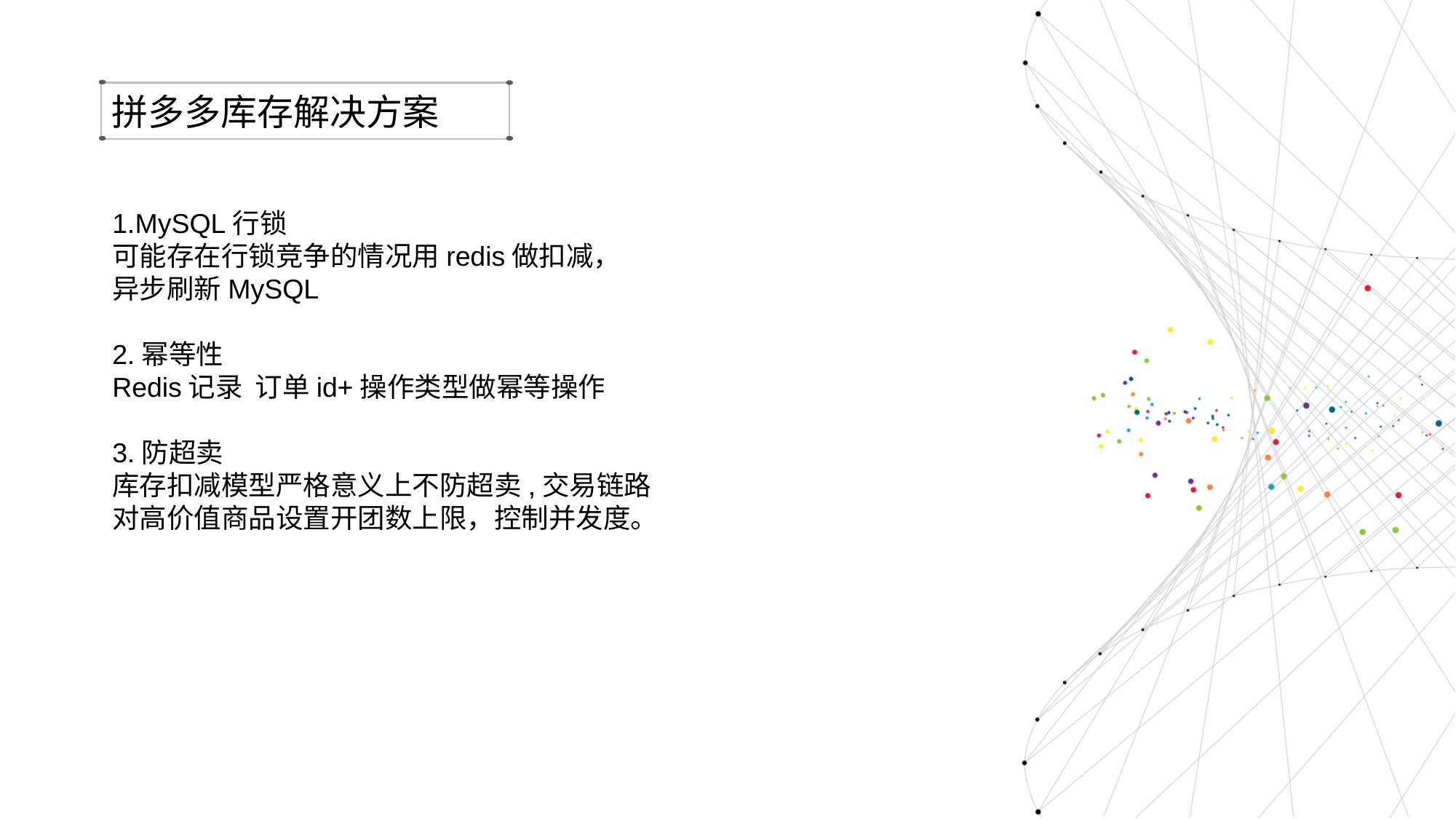

拼多多库存解决方案

1.MySQL行锁
可能存在行锁竞争的情况用redis做扣减，
异步刷新MySQL

2.幂等性
Redis记录  订单id+操作类型做幂等操作

3.防超卖
库存扣减模型严格意义上不防超卖,交易链路
对高价值商品设置开团数上限，控制并发度。